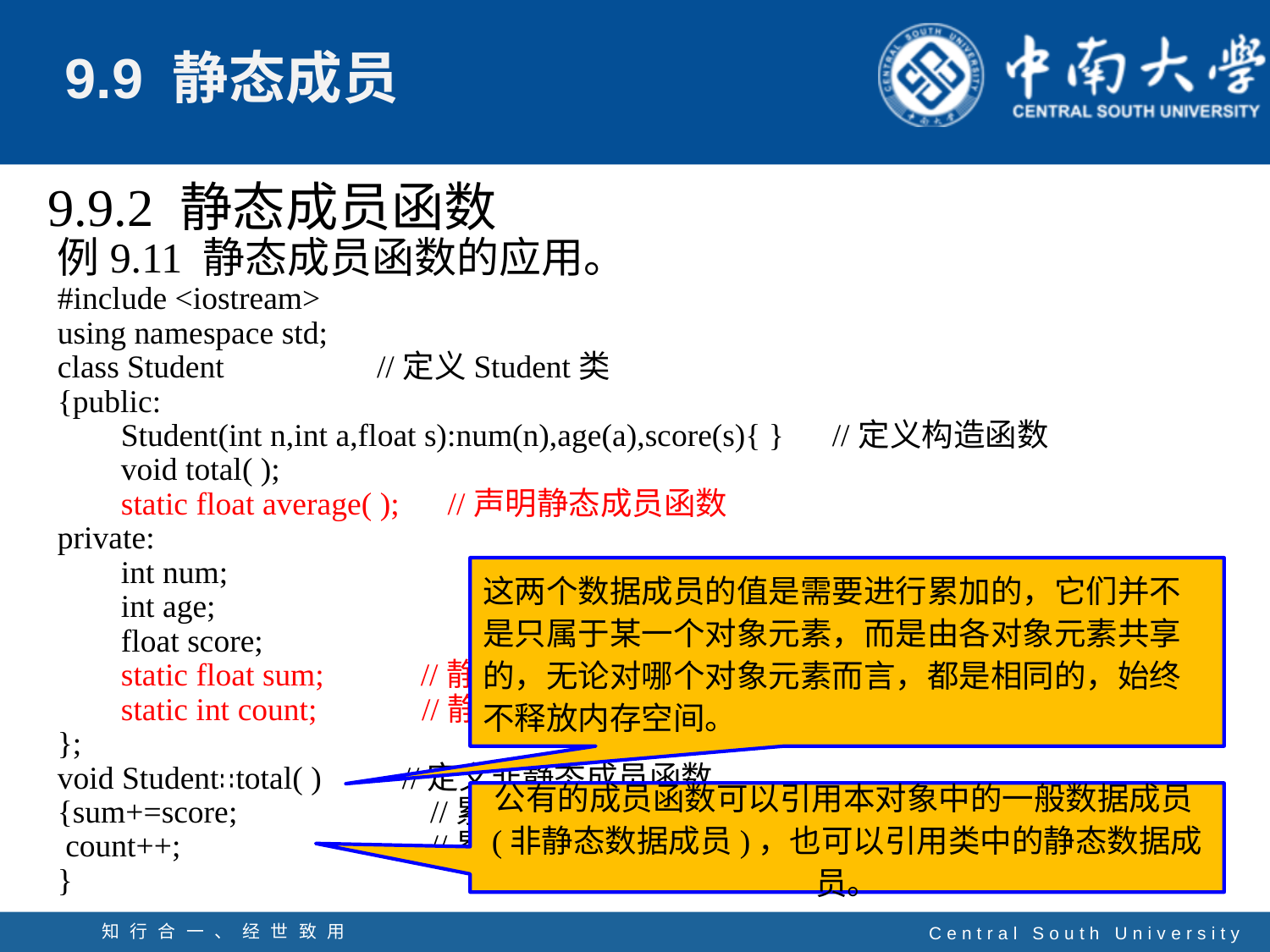

9.9.2 静态成员函数
例9.11 静态成员函数的应用。
#include <iostream>
using namespace std;
class Student                   //定义Student类
{public:
Student(int n,int a,float s):num(n),age(a),score(s){ }      //定义构造函数
void total( );
static float average( );      //声明静态成员函数
private:
int num;
int age;
float score;
static float sum;            //静态数据成员
static int count;             //静态数据成员
};
void Student∷total( )          //定义非静态成员函数
{sum+=score;                        //累加总分
 count++;                               //累计已统计的人数
}
这两个数据成员的值是需要进行累加的，它们并不是只属于某一个对象元素，而是由各对象元素共享的，无论对哪个对象元素而言，都是相同的，始终不释放内存空间。
公有的成员函数可以引用本对象中的一般数据成员(非静态数据成员)，也可以引用类中的静态数据成员。

知行合一、经世致用
自强不息 厚德载物
Central South University